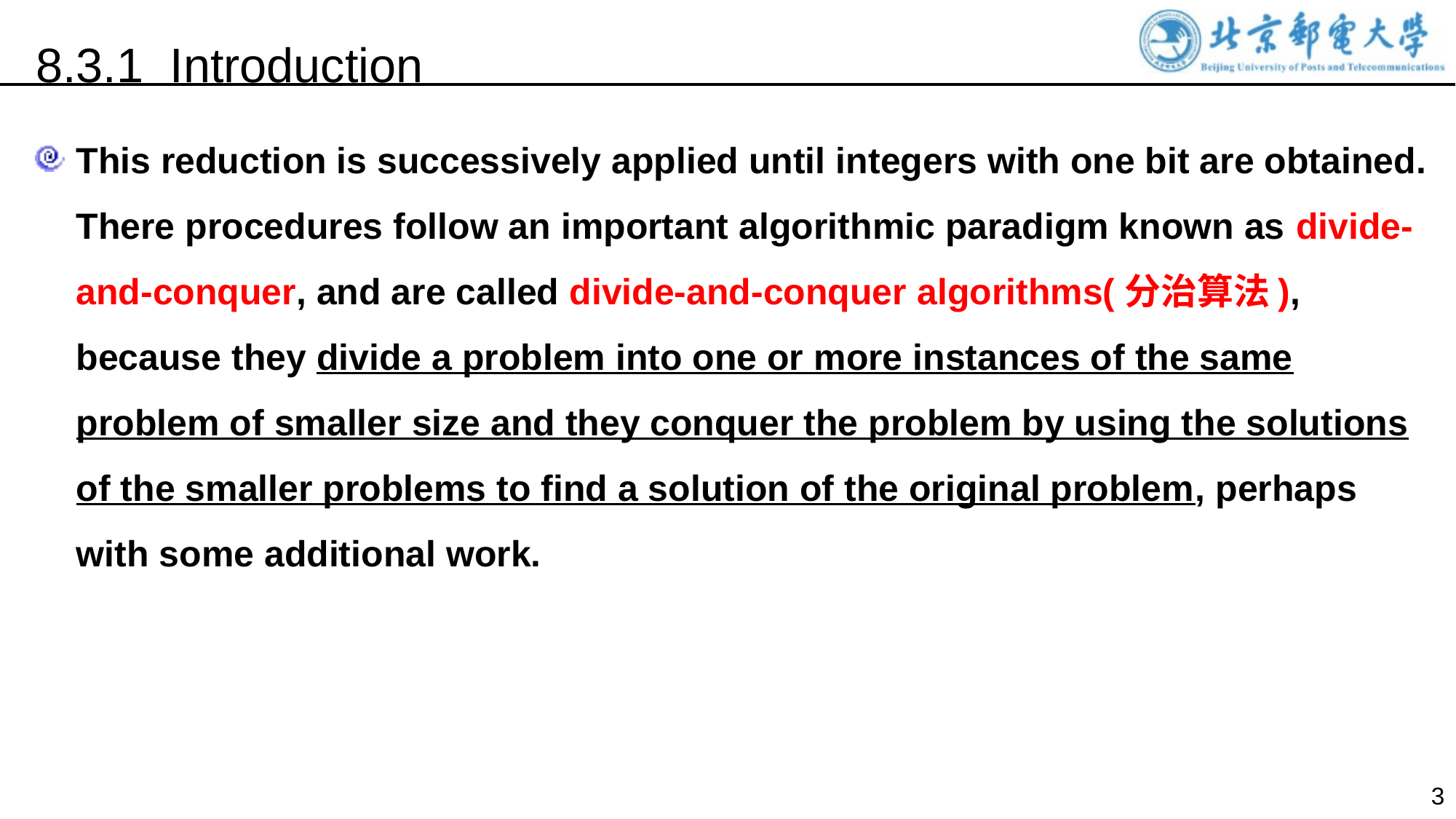

8.3.1  Introduction
This reduction is successively applied until integers with one bit are obtained. There procedures follow an important algorithmic paradigm known as divide-and-conquer, and are called divide-and-conquer algorithms(分治算法), because they divide a problem into one or more instances of the same problem of smaller size and they conquer the problem by using the solutions of the smaller problems to find a solution of the original problem, perhaps with some additional work.